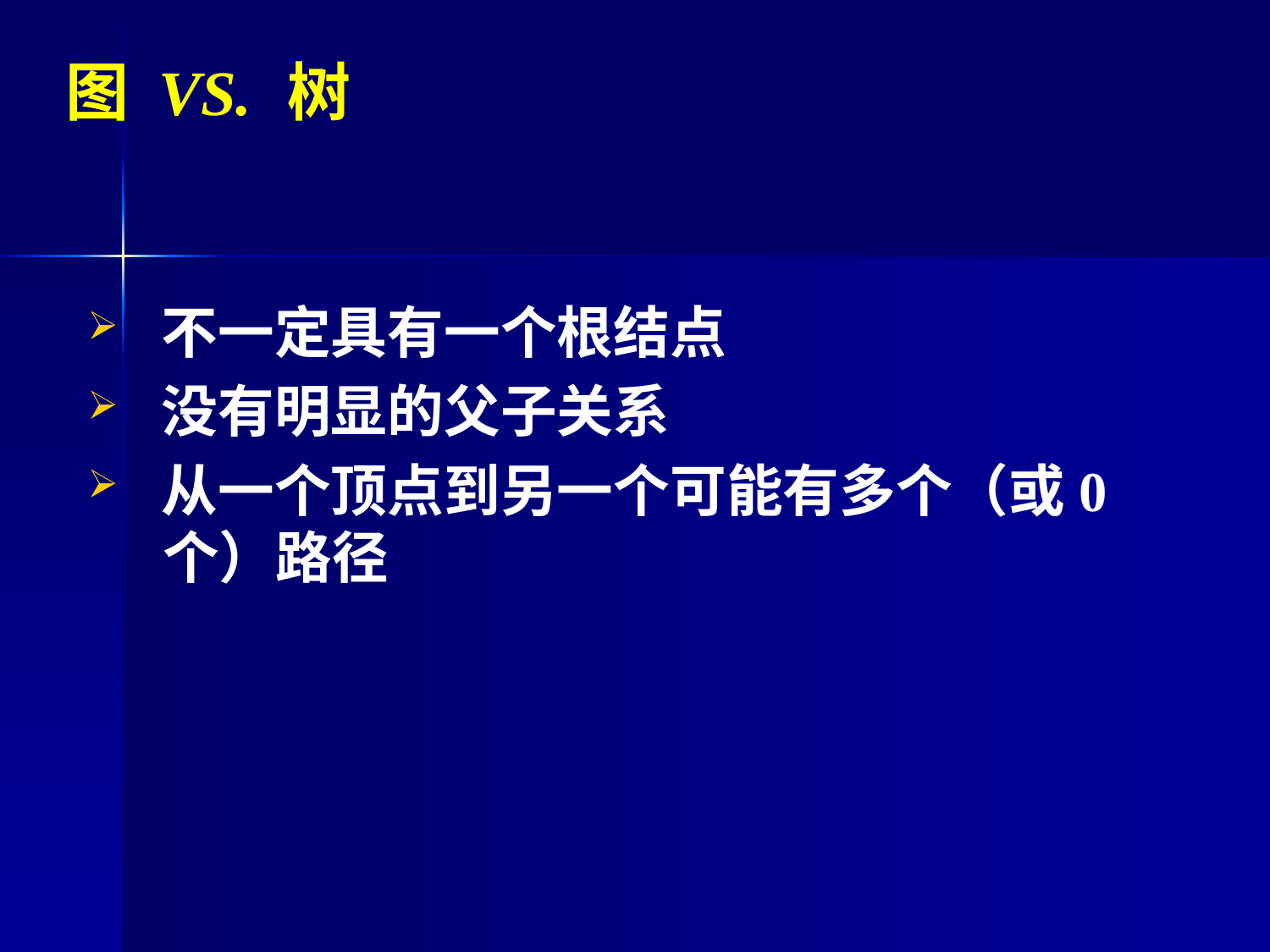

# 图 VS. 树

 不一定具有一个根结点
 没有明显的父子关系
 从一个顶点到另一个可能有多个（或0
 个）路径